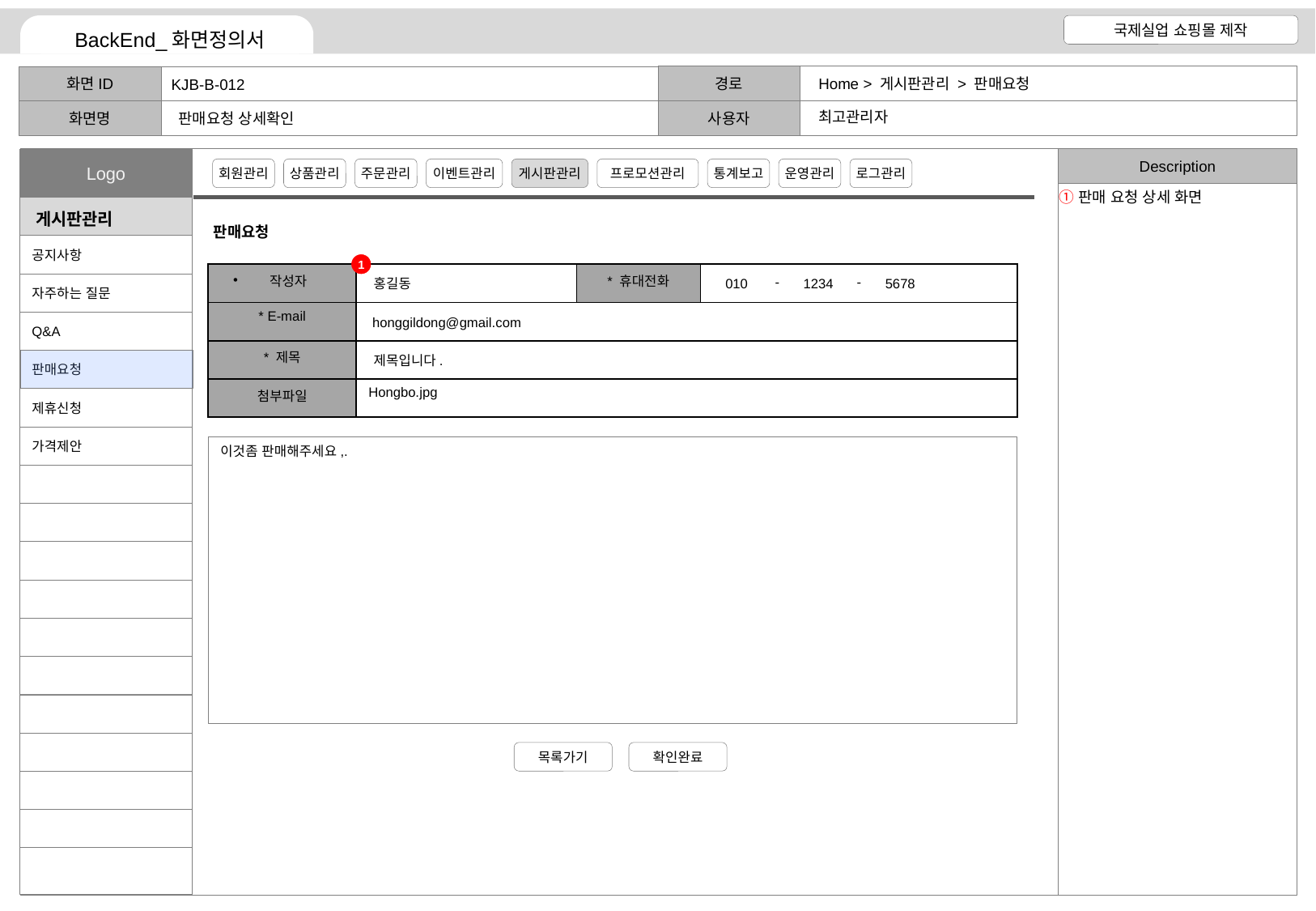

Home > 게시판관리 > 판매요청
KJB-B-012
최고관리자
판매요청 상세확인
판매 요청 상세 화면
판매요청
1
| 작성자 |  | \* 휴대전화 |  |
| --- | --- | --- | --- |
| \* E-mail |  |  |  |
| \* 제목 |  |  |  |
| 첨부파일 | Hongbo.jpg |  |  |
-
-
홍길동
010
1234
5678
honggildong@gmail.com

제목입니다.
이것좀 판매해주세요,.
목록가기
확인완료